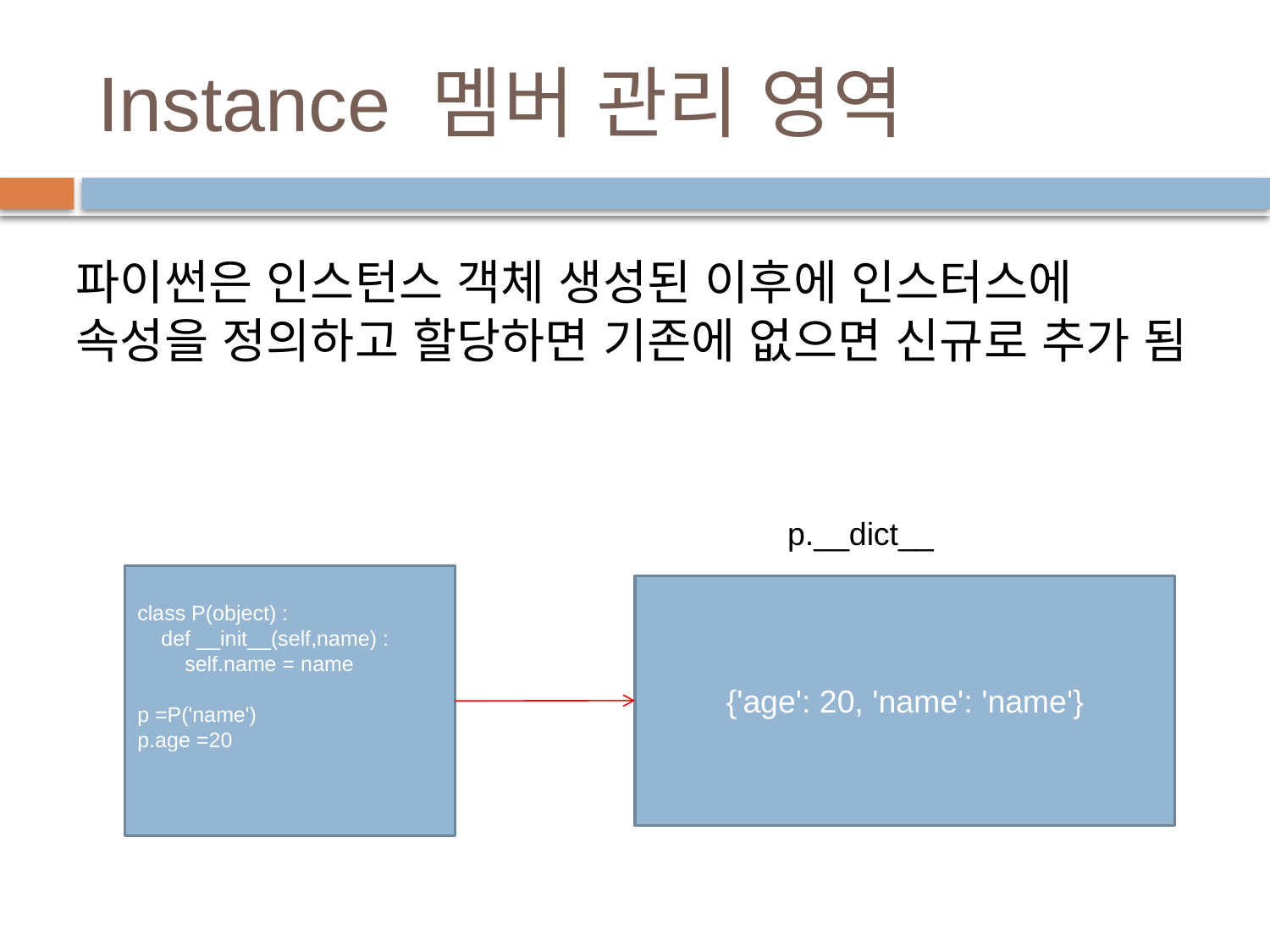

# Instance 멤버 관리 영역
파이썬은 인스턴스 객체 생성된 이후에 인스터스에 속성을 정의하고 할당하면 기존에 없으면 신규로 추가 됨
p.__dict__
class P(object) :
    def __init__(self,name) :
        self.name = name

p =P('name')
p.age =20

{'age': 20, 'name': 'name'}